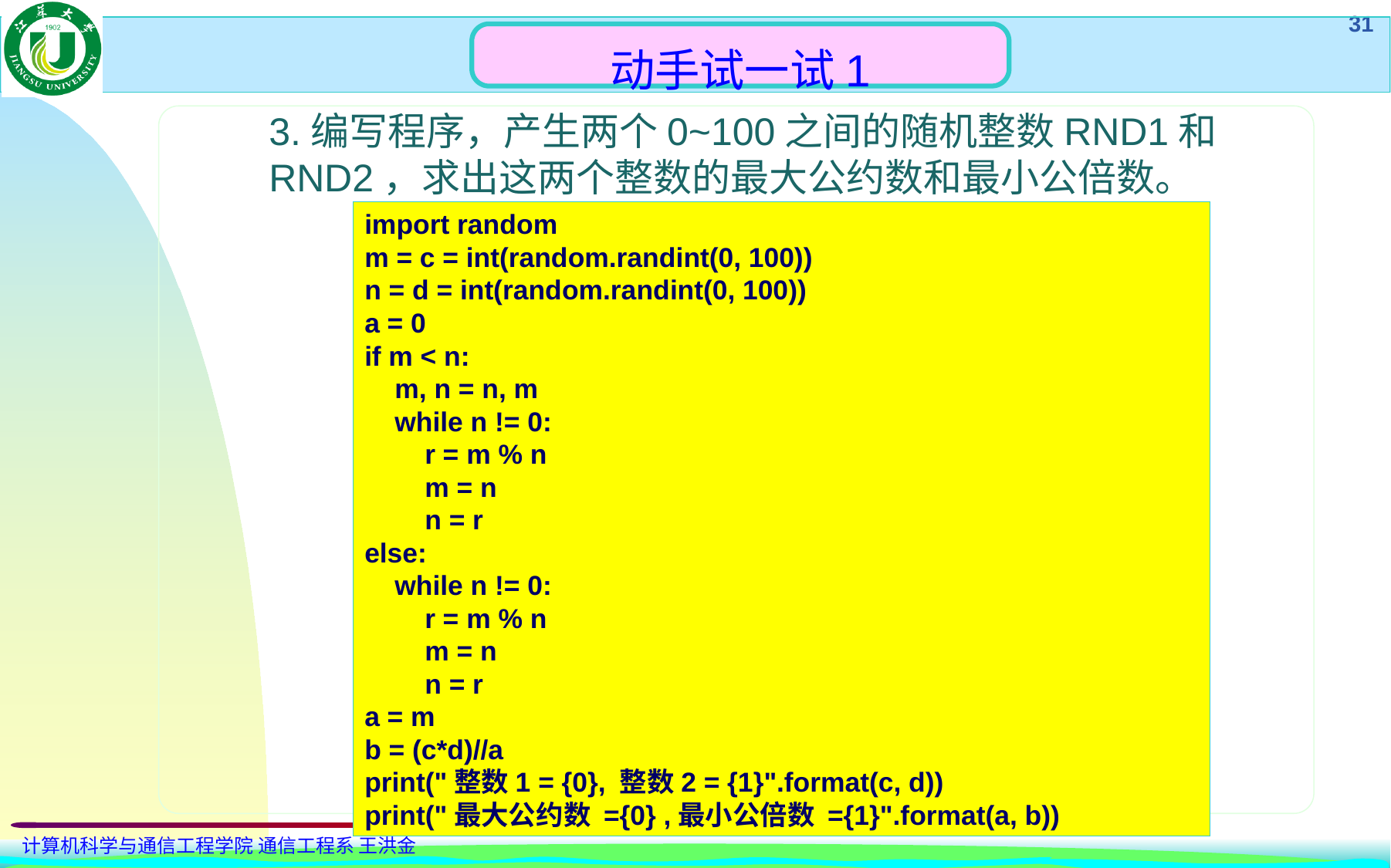

动手试一试1
3.编写程序，产生两个0~100之间的随机整数RND1和RND2，求出这两个整数的最大公约数和最小公倍数。
import random
m = c = int(random.randint(0, 100))
n = d = int(random.randint(0, 100))
a = 0
if m < n:
    m, n = n, m
    while n != 0:
        r = m % n
        m = n
        n = r
else:
    while n != 0:
        r = m % n
        m = n
        n = r
a = m
b = (c*d)//a
print("整数1 = {0}, 整数2 = {1}".format(c, d))
print("最大公约数 ={0} ,最小公倍数 ={1}".format(a, b))